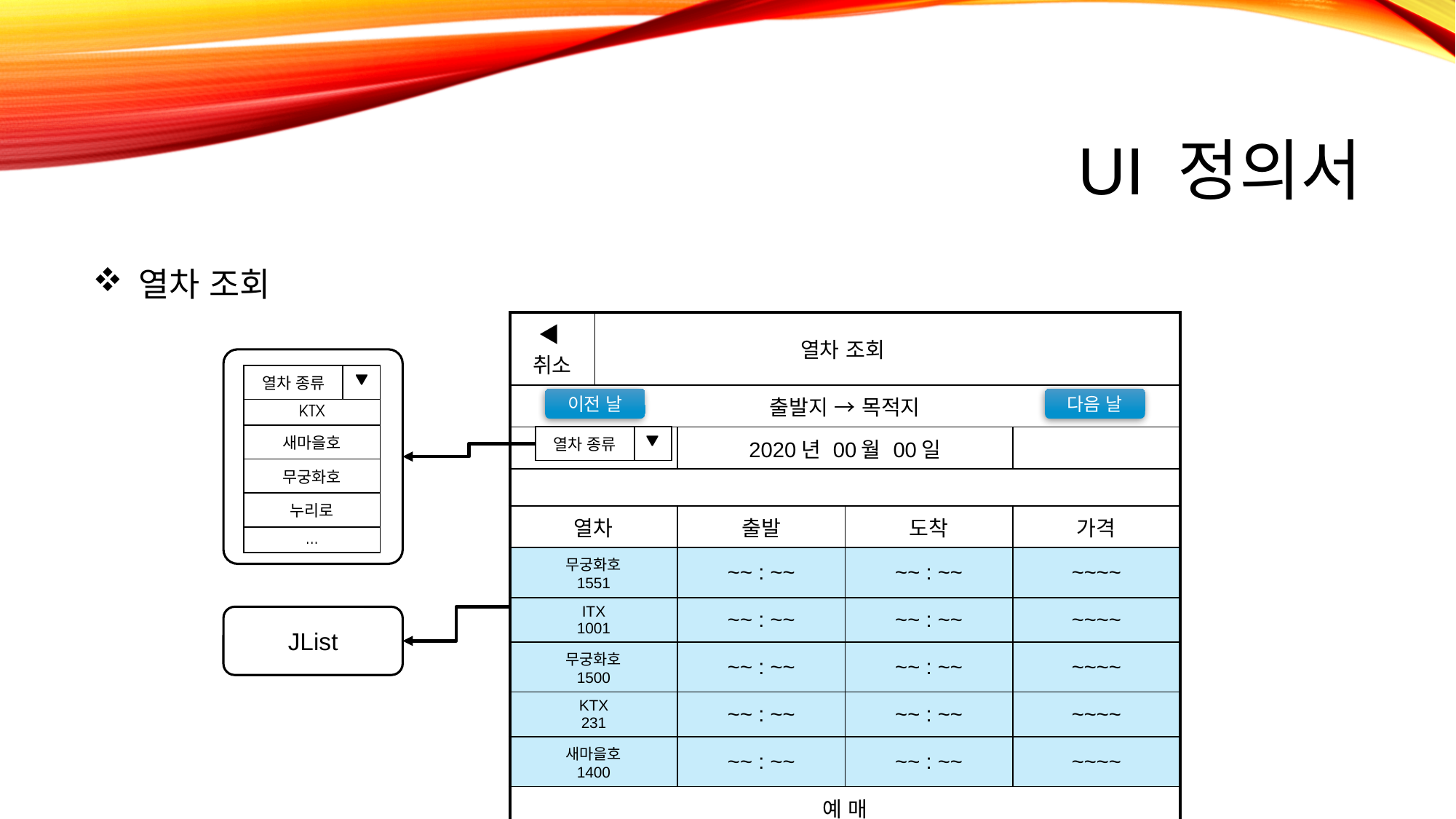

# ui 정의서
 열차 조회
| ◀취소 | 열차 조회 |  |  |  |  |
| --- | --- | --- | --- | --- | --- |
| 출발지 → 목적지 |  |  |  |  |  |
|  |  | 2020년 00월 00일 |  |  |  |
|  |  |  |  |  |  |
| 열차 |  | 출발 | 도착 | 가격 |  |
| 무궁화호 1551 |  | ~~ : ~~ | ~~ : ~~ | ~~~~ |  |
| ITX 1001 |  | ~~ : ~~ | ~~ : ~~ | ~~~~ |  |
| 무궁화호 1500 |  | ~~ : ~~ | ~~ : ~~ | ~~~~ |  |
| KTX 231 |  | ~~ : ~~ | ~~ : ~~ | ~~~~ |  |
| 새마을호 1400 |  | ~~ : ~~ | ~~ : ~~ | ~~~~ |  |
| 예 매 |  |  |  |  |  |

| 열차 종류 | ▼ |
| --- | --- |
| KTX |  |
| 새마을호 |  |
| 무궁화호 |  |
| 누리로 |  |
| ... |  |
이전 날
다음 날
| 열차 종류 | ▼ |
| --- | --- |
JList